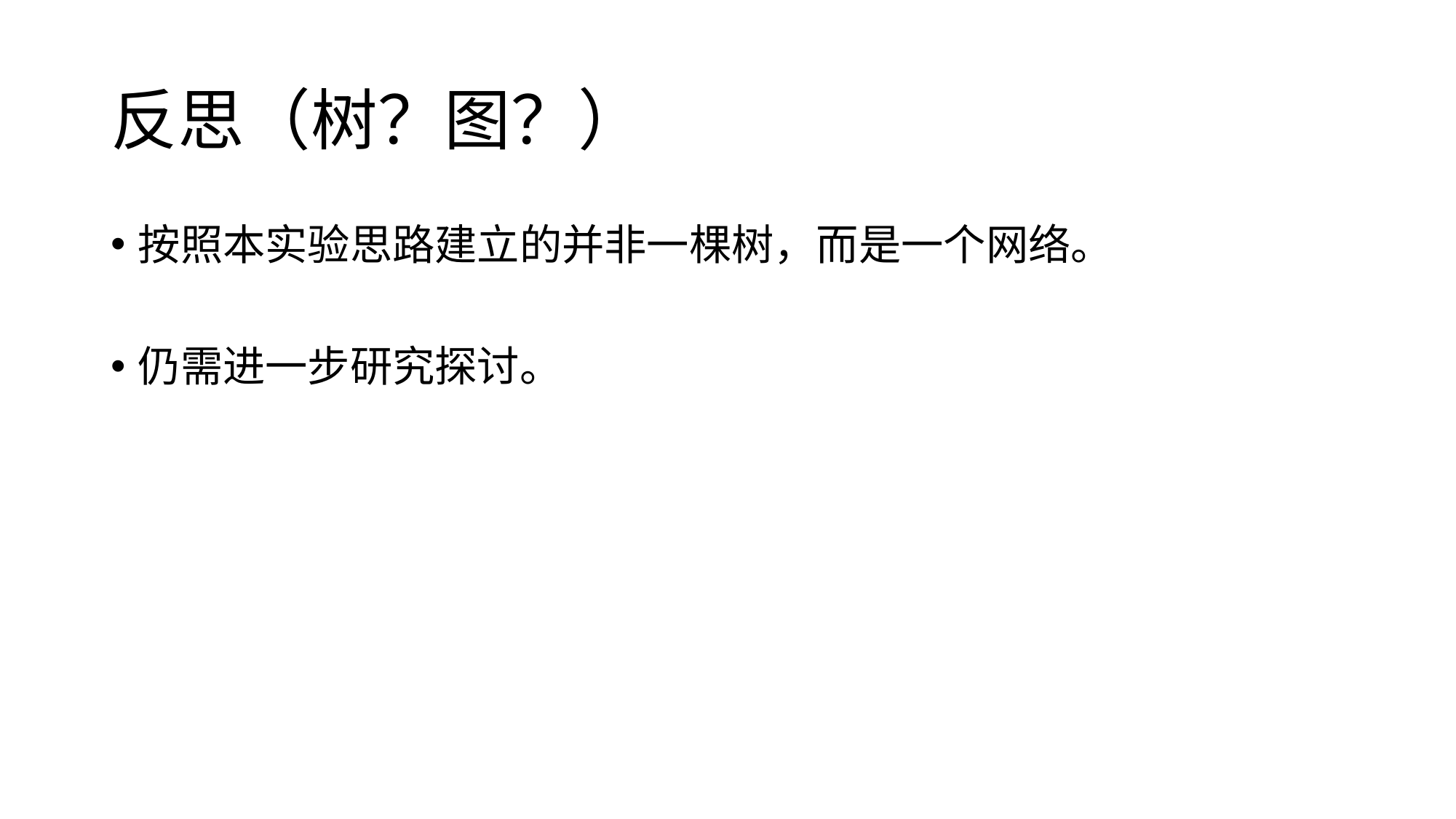

# 反思（树？图？）
按照本实验思路建立的并非一棵树，而是一个网络。

仍需进一步研究探讨。